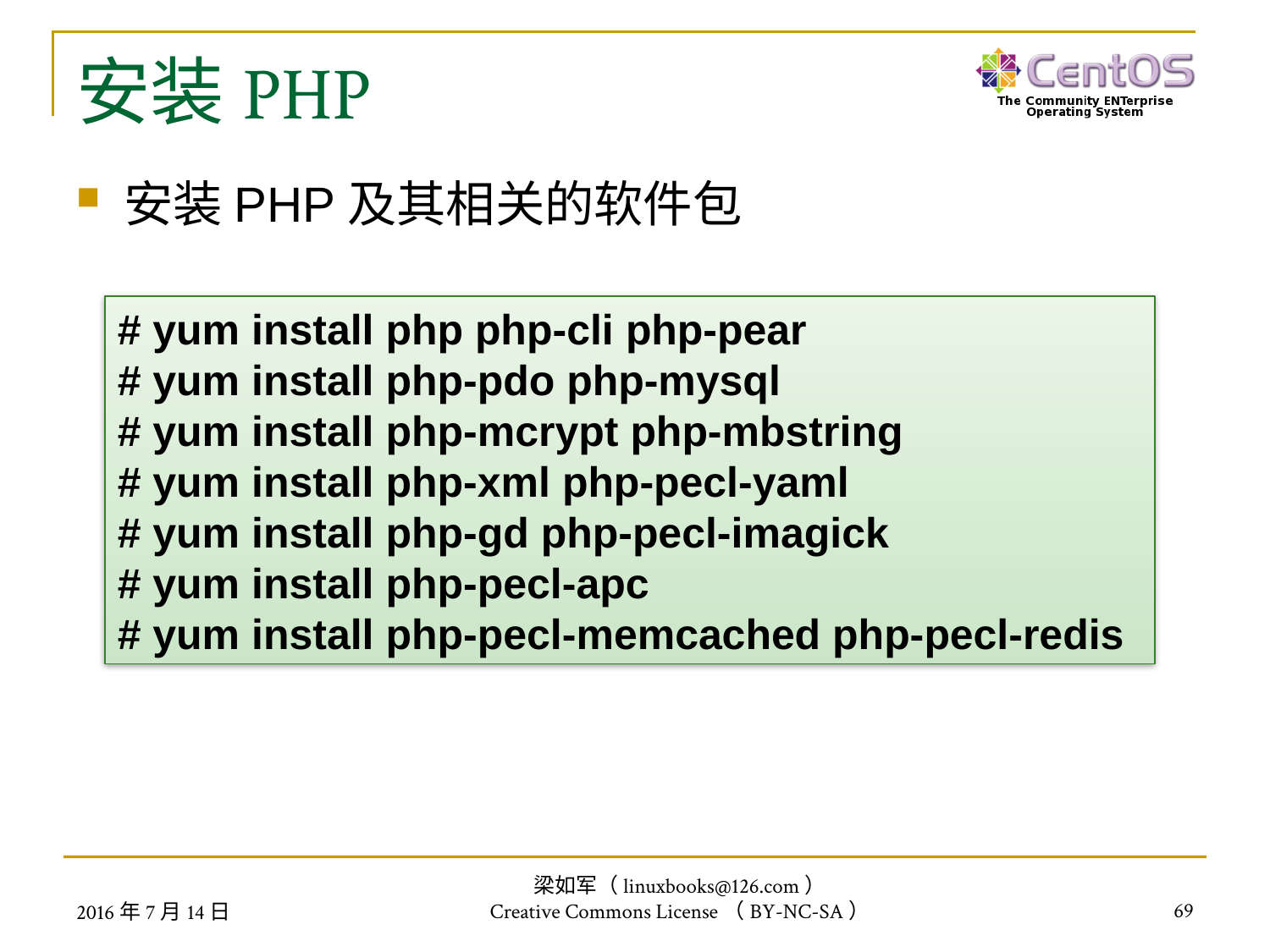

# 安装PHP
安装PHP及其相关的软件包
# yum install php php-cli php-pear
# yum install php-pdo php-mysql
# yum install php-mcrypt php-mbstring
# yum install php-xml php-pecl-yaml
# yum install php-gd php-pecl-imagick
# yum install php-pecl-apc
# yum install php-pecl-memcached php-pecl-redis
梁如军（linuxbooks@126.com）
Creative Commons License（BY-NC-SA）
2016年7月14日
69